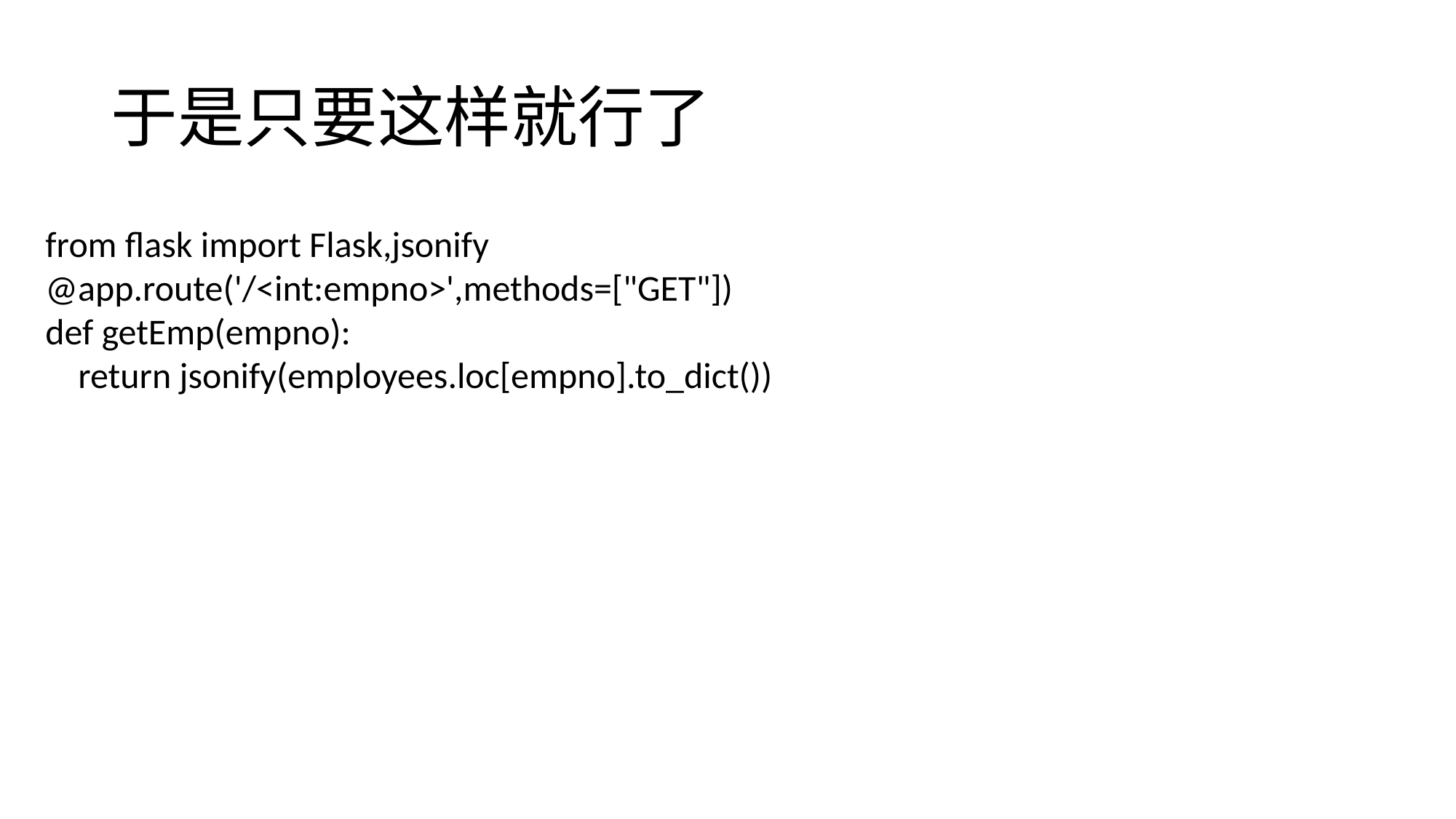

# 于是只要这样就行了
from flask import Flask,jsonify
@app.route('/<int:empno>',methods=["GET"])
def getEmp(empno):
    return jsonify(employees.loc[empno].to_dict())